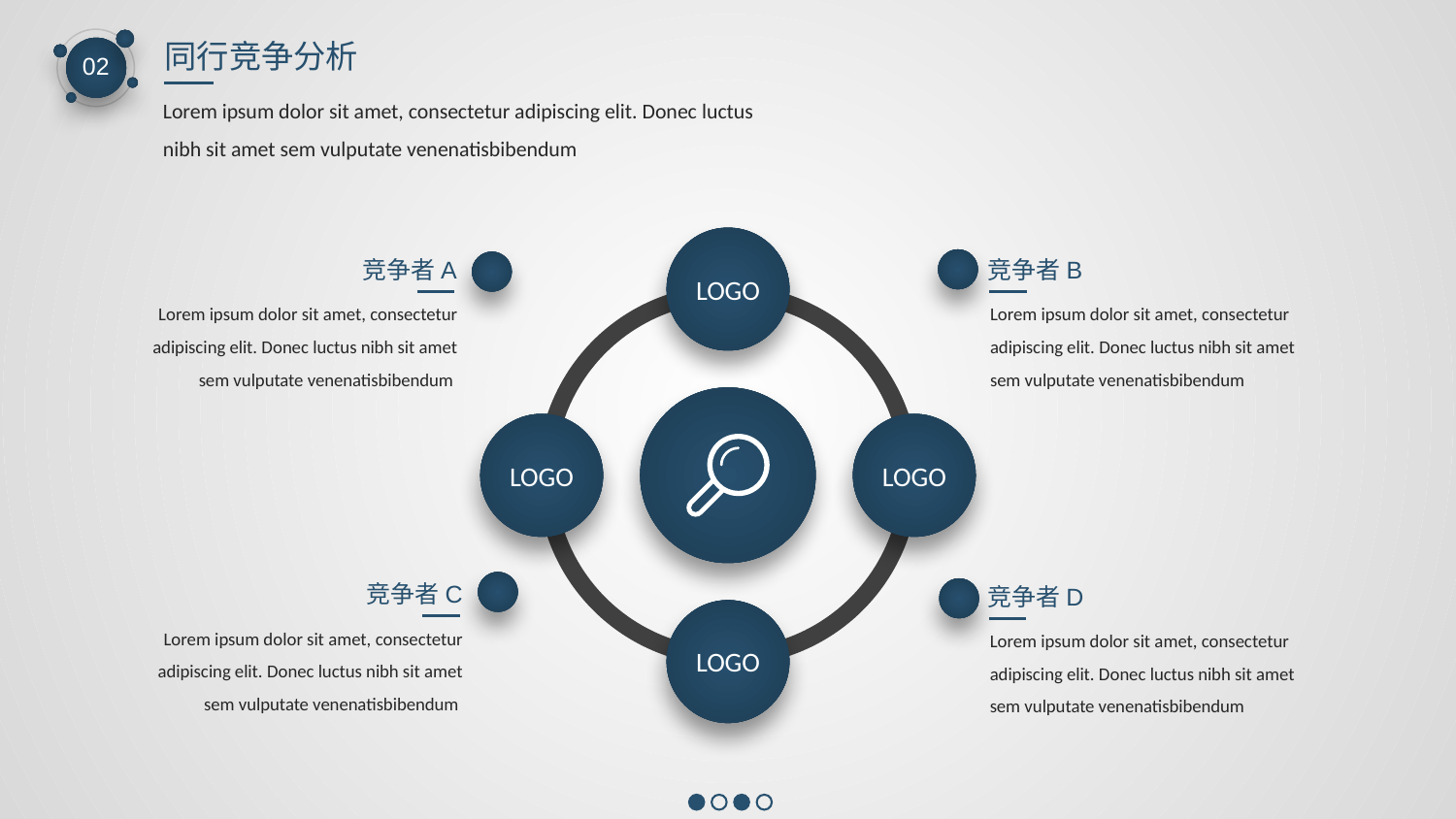

同行竞争分析
02
Lorem ipsum dolor sit amet, consectetur adipiscing elit. Donec luctus nibh sit amet sem vulputate venenatisbibendum
LOGO
竞争者A
竞争者B

Lorem ipsum dolor sit amet, consectetur adipiscing elit. Donec luctus nibh sit amet sem vulputate venenatisbibendum

Lorem ipsum dolor sit amet, consectetur adipiscing elit. Donec luctus nibh sit amet sem vulputate venenatisbibendum

LOGO
LOGO

竞争者C

竞争者D

LOGO
Lorem ipsum dolor sit amet, consectetur adipiscing elit. Donec luctus nibh sit amet sem vulputate venenatisbibendum
Lorem ipsum dolor sit amet, consectetur adipiscing elit. Donec luctus nibh sit amet sem vulputate venenatisbibendum